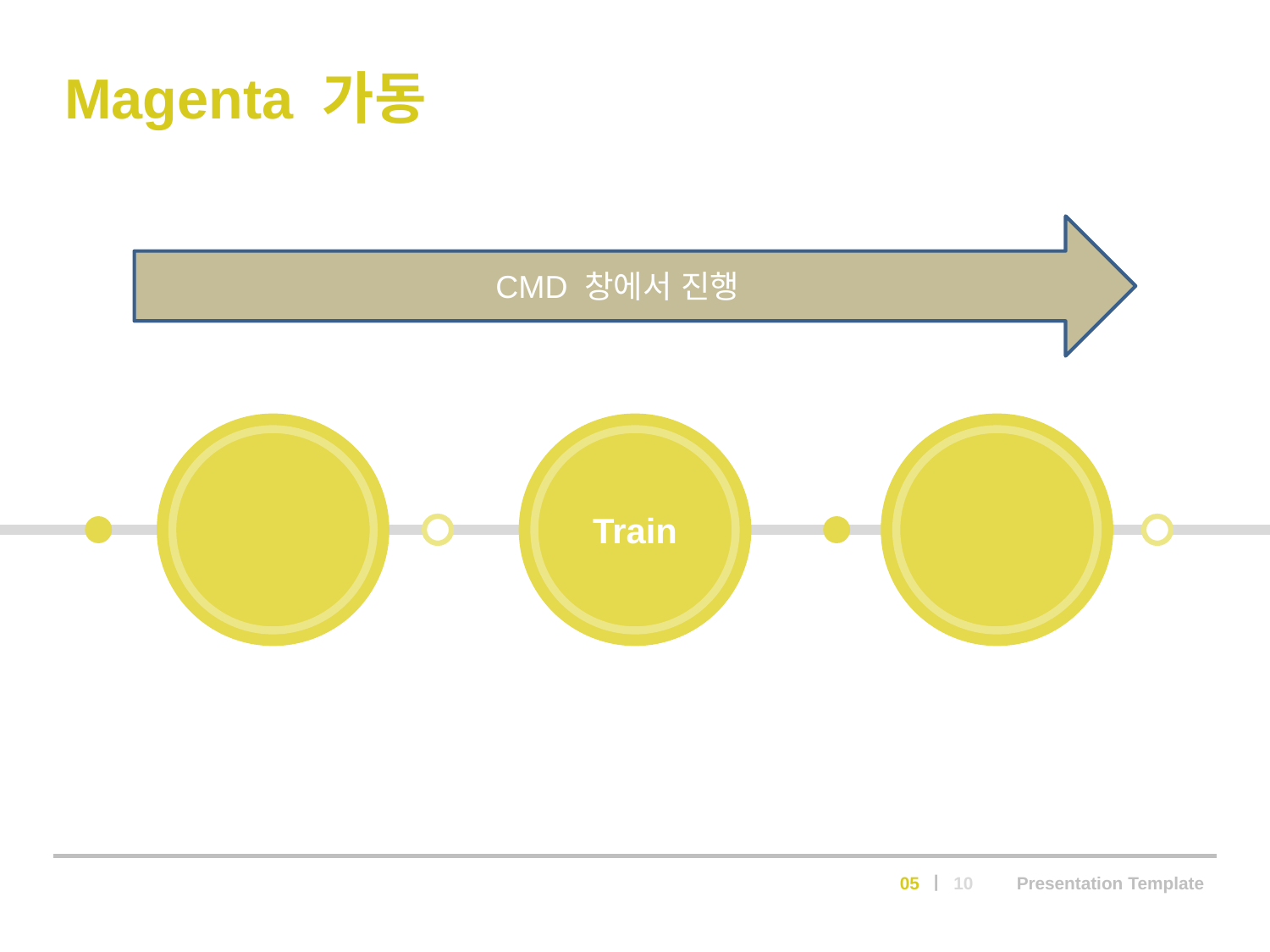

Magenta 가동
CMD 창에서 진행

TFrecord
Train
Create

05 ㅣ 10　　Presentation Template